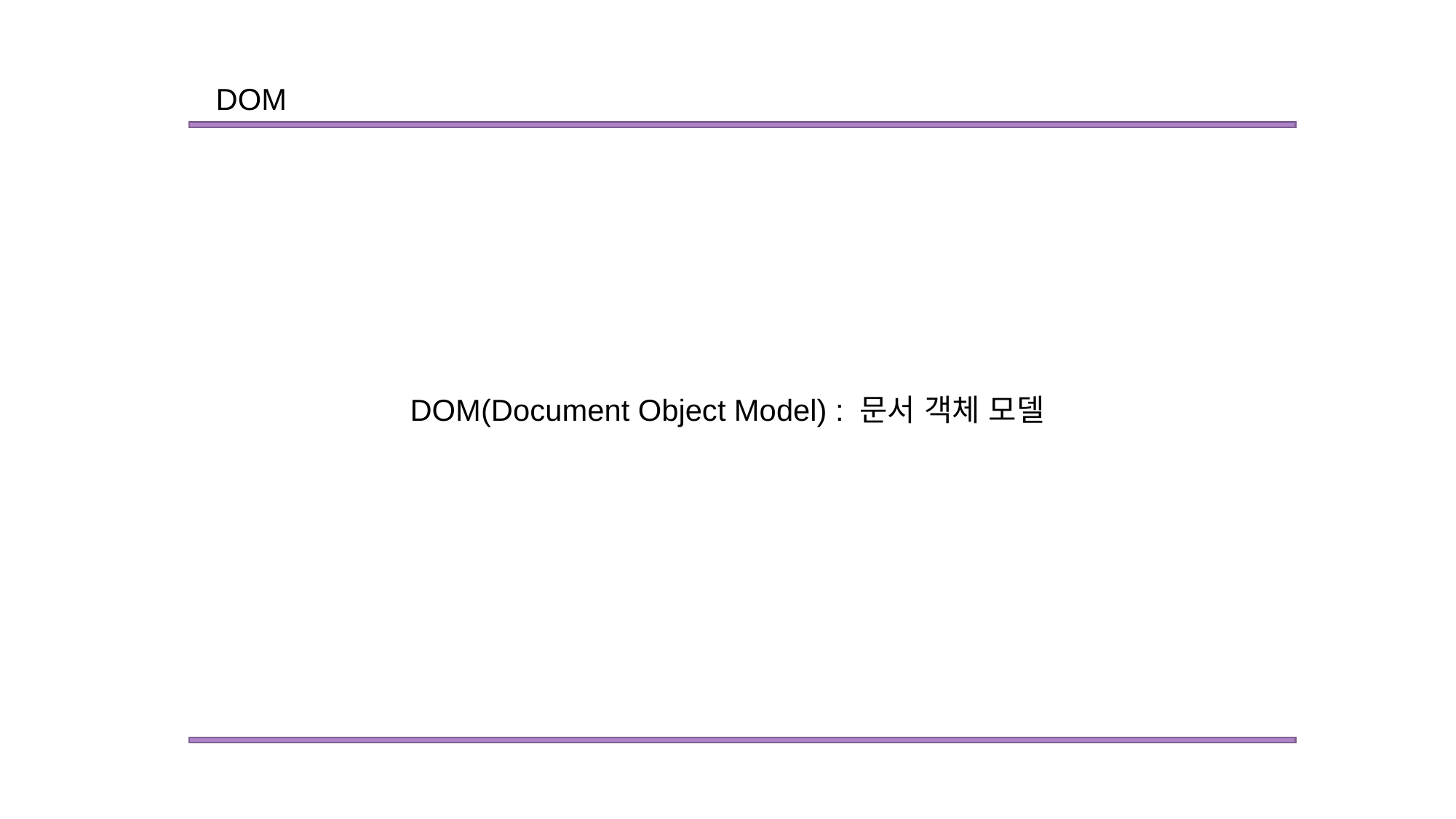

DOM

DOM(Document Object Model) : 문서 객체 모델